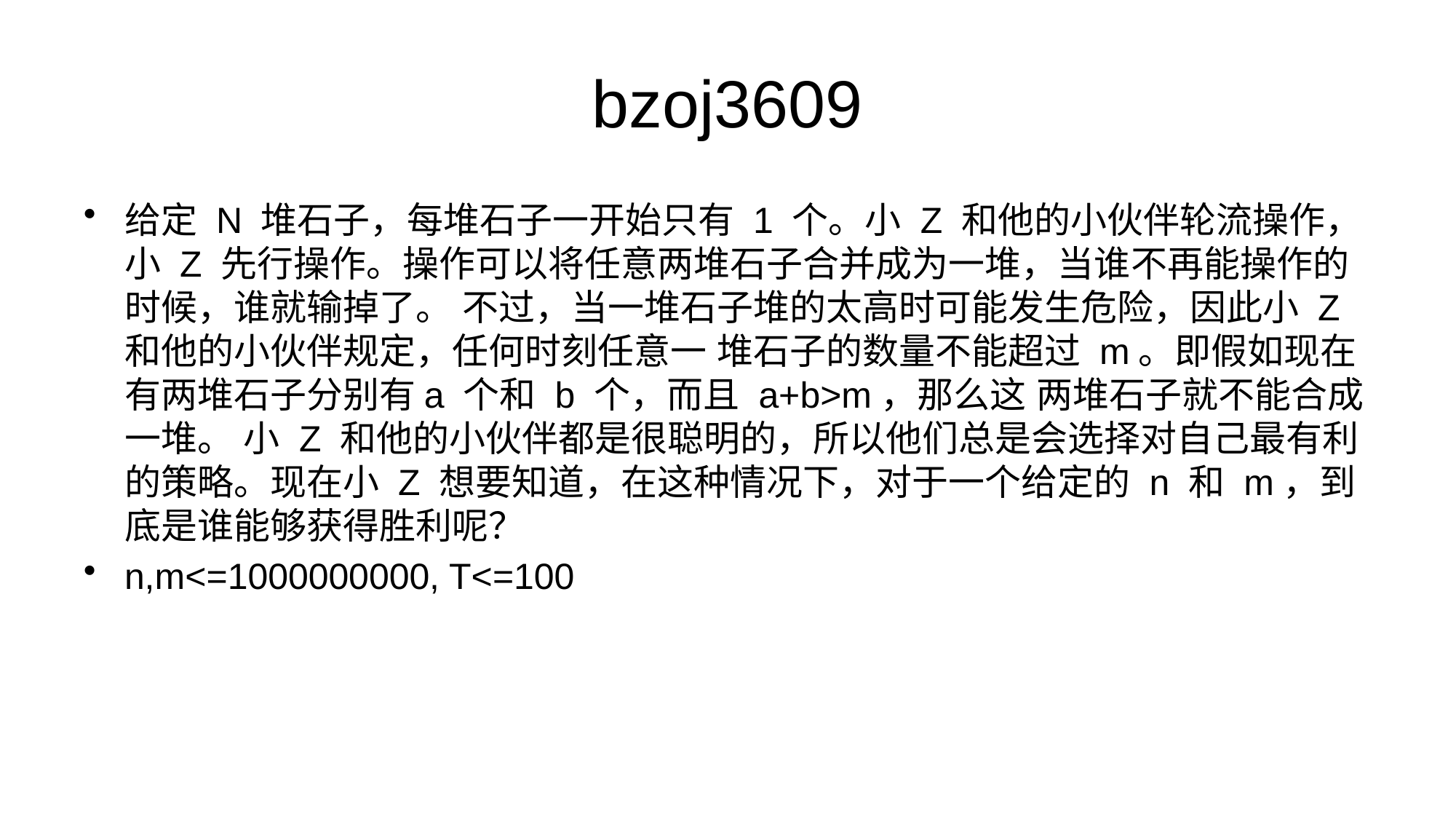

# bzoj3609
给定 N 堆石子，每堆石子一开始只有 1 个。小 Z 和他的小伙伴轮流操作， 小 Z 先行操作。操作可以将任意两堆石子合并成为一堆，当谁不再能操作的 时候，谁就输掉了。 不过，当一堆石子堆的太高时可能发生危险，因此小 Z 和他的小伙伴规定，任何时刻任意一 堆石子的数量不能超过 m。即假如现在有两堆石子分别有a 个和 b 个，而且 a+b>m，那么这 两堆石子就不能合成一堆。 小 Z 和他的小伙伴都是很聪明的，所以他们总是会选择对自己最有利的策略。现在小 Z 想要知道，在这种情况下，对于一个给定的 n 和 m，到底是谁能够获得胜利呢？
n,m<=1000000000, T<=100